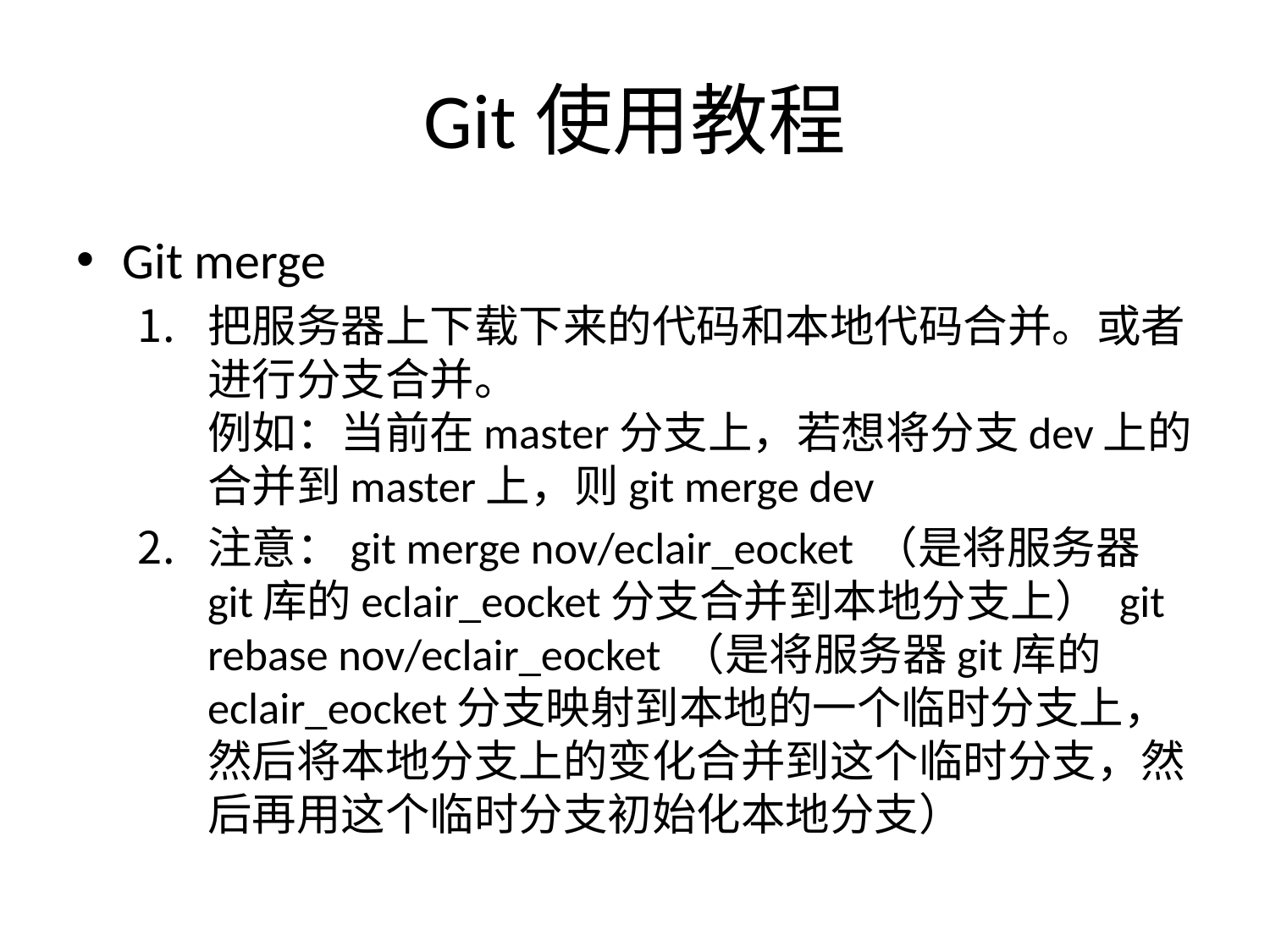

# Git使用教程
Git merge
把服务器上下载下来的代码和本地代码合并。或者进行分支合并。 
例如：当前在master分支上，若想将分支dev上的合并到master上，则git merge dev
注意：git merge nov/eclair_eocket （是将服务器git库的eclair_eocket分支合并到本地分支上） git rebase nov/eclair_eocket （是将服务器git库的eclair_eocket分支映射到本地的一个临时分支上，然后将本地分支上的变化合并到这个临时分支，然后再用这个临时分支初始化本地分支）